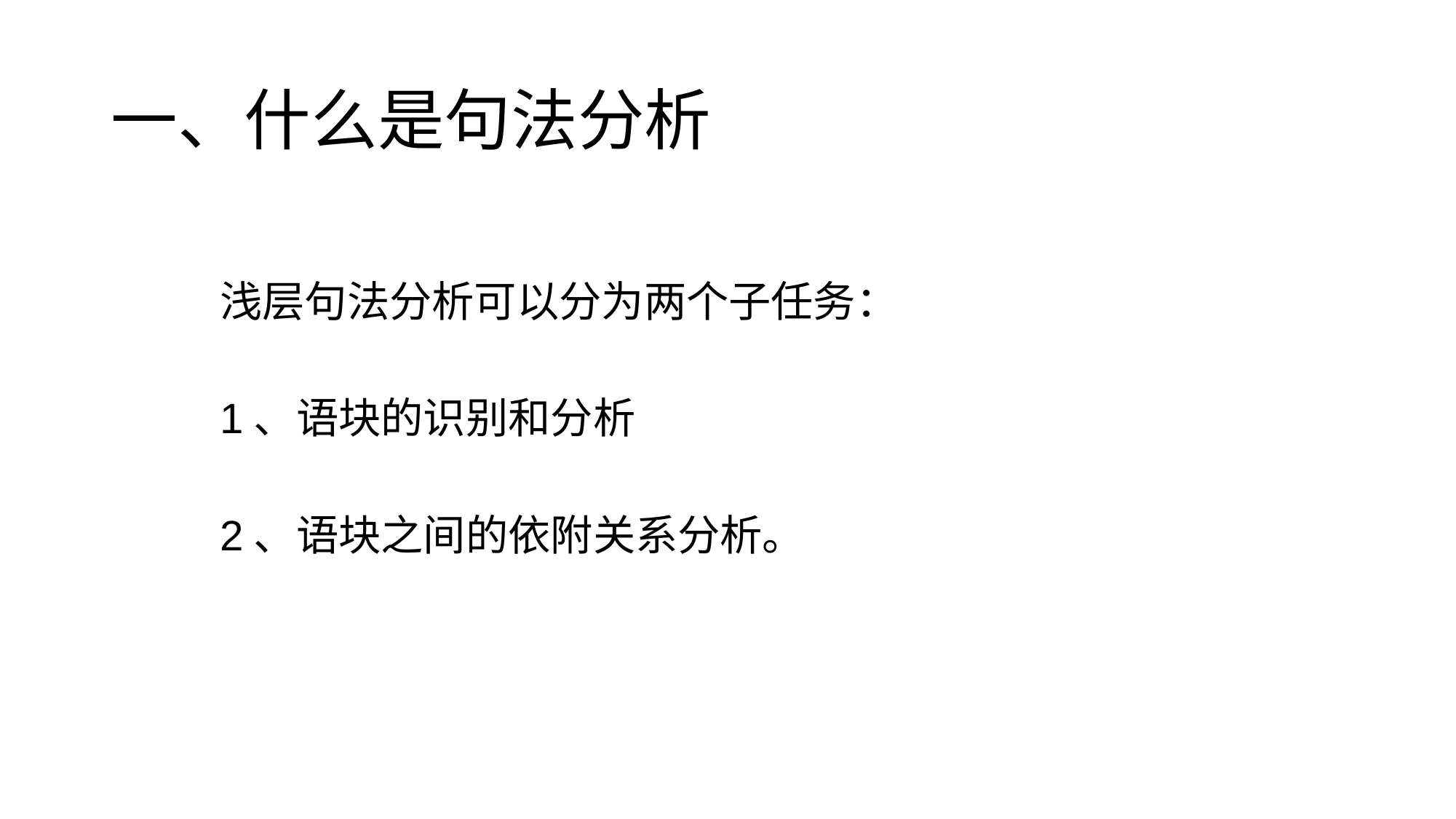

# 一、什么是句法分析
	浅层句法分析可以分为两个子任务：
	1、语块的识别和分析
	2、语块之间的依附关系分析。